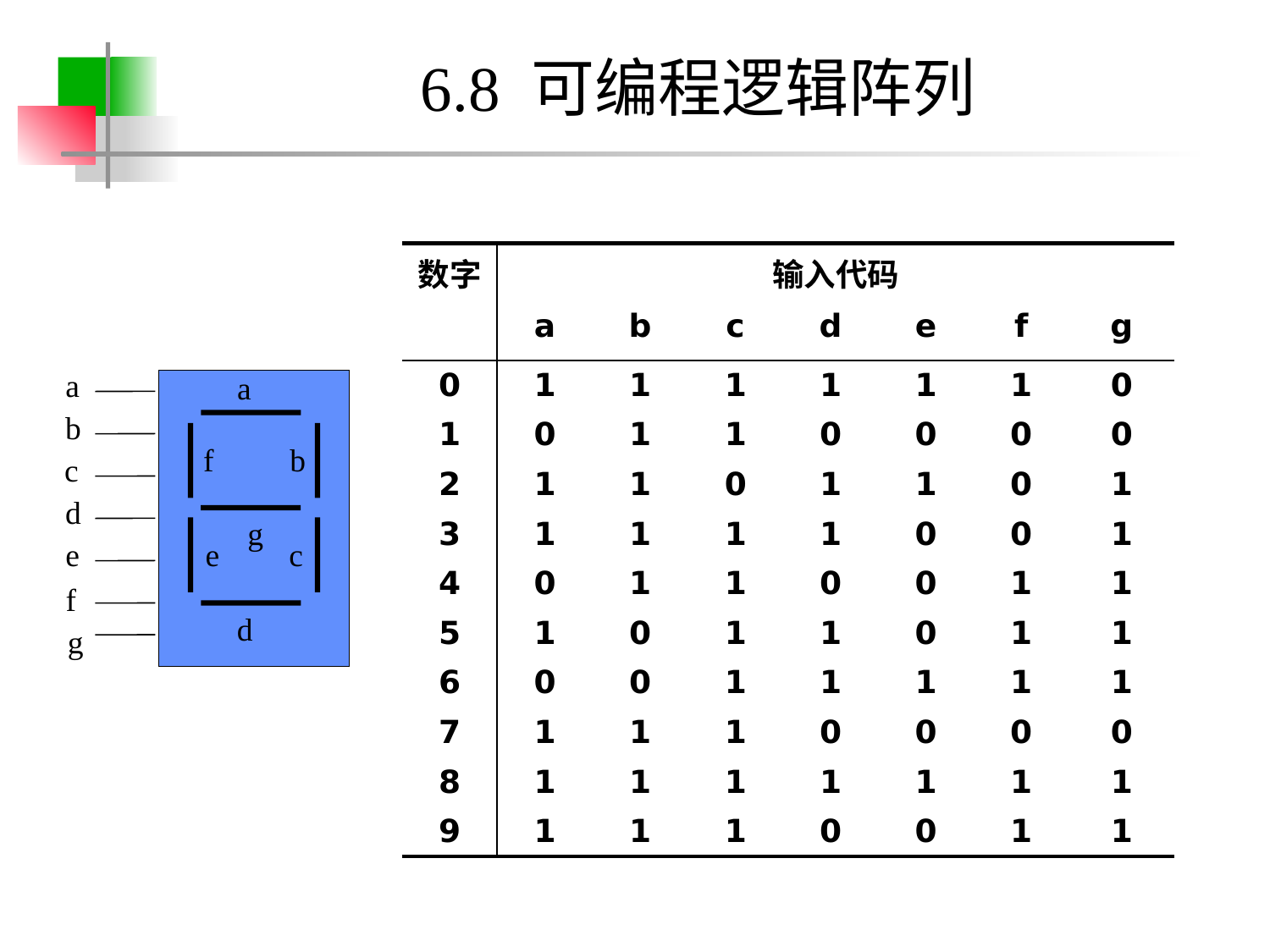

# 6.8 可编程逻辑阵列
| 数字 | 输入代码 |  |  |  |  |  |  |
| --- | --- | --- | --- | --- | --- | --- | --- |
|  | a | b | c | d | e | f | g |
| 0 | 1 | 1 | 1 | 1 | 1 | 1 | 0 |
| 1 | 0 | 1 | 1 | 0 | 0 | 0 | 0 |
| 2 | 1 | 1 | 0 | 1 | 1 | 0 | 1 |
| 3 | 1 | 1 | 1 | 1 | 0 | 0 | 1 |
| 4 | 0 | 1 | 1 | 0 | 0 | 1 | 1 |
| 5 | 1 | 0 | 1 | 1 | 0 | 1 | 1 |
| 6 | 0 | 0 | 1 | 1 | 1 | 1 | 1 |
| 7 | 1 | 1 | 1 | 0 | 0 | 0 | 0 |
| 8 | 1 | 1 | 1 | 1 | 1 | 1 | 1 |
| 9 | 1 | 1 | 1 | 0 | 0 | 1 | 1 |
a
a

b

f
b
c

d

g

e
e
c

f

d
g